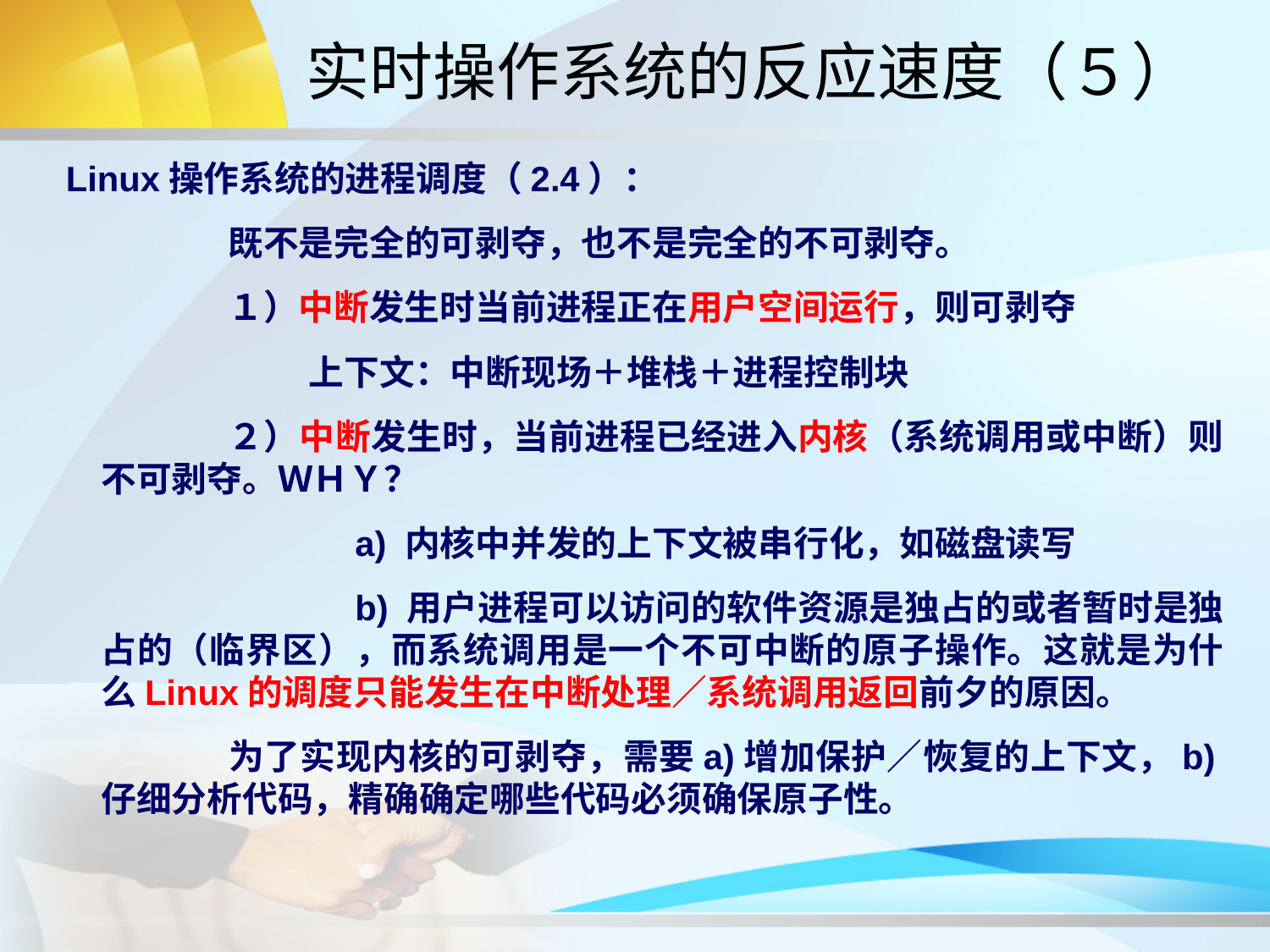

# 实时操作系统的反应速度（５）
Linux操作系统的进程调度（2.4）：
		既不是完全的可剥夺，也不是完全的不可剥夺。
		１）中断发生时当前进程正在用户空间运行，则可剥夺
		         上下文：中断现场＋堆栈＋进程控制块
		２）中断发生时，当前进程已经进入内核（系统调用或中断）则不可剥夺。ＷＨＹ？
			a) 内核中并发的上下文被串行化，如磁盘读写
			b) 用户进程可以访问的软件资源是独占的或者暂时是独占的（临界区），而系统调用是一个不可中断的原子操作。这就是为什么Linux的调度只能发生在中断处理／系统调用返回前夕的原因。
		为了实现内核的可剥夺，需要a)增加保护／恢复的上下文，b)仔细分析代码，精确确定哪些代码必须确保原子性。